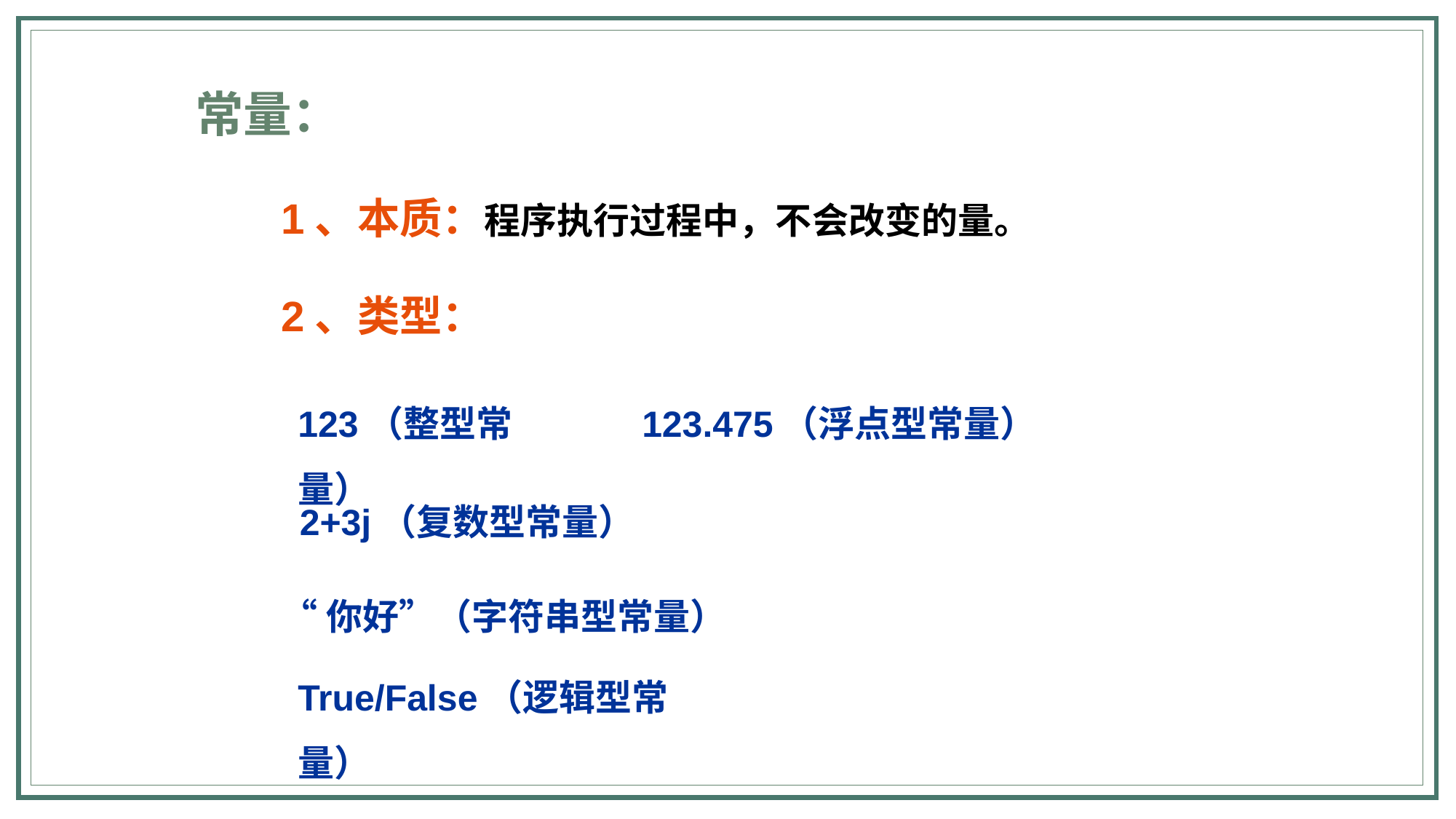

常量：

1、本质：程序执行过程中，不会改变的量。
2、类型：
123（整型常量）
123.475（浮点型常量）
2+3j（复数型常量）
“你好”（字符串型常量）
True/False（逻辑型常量）